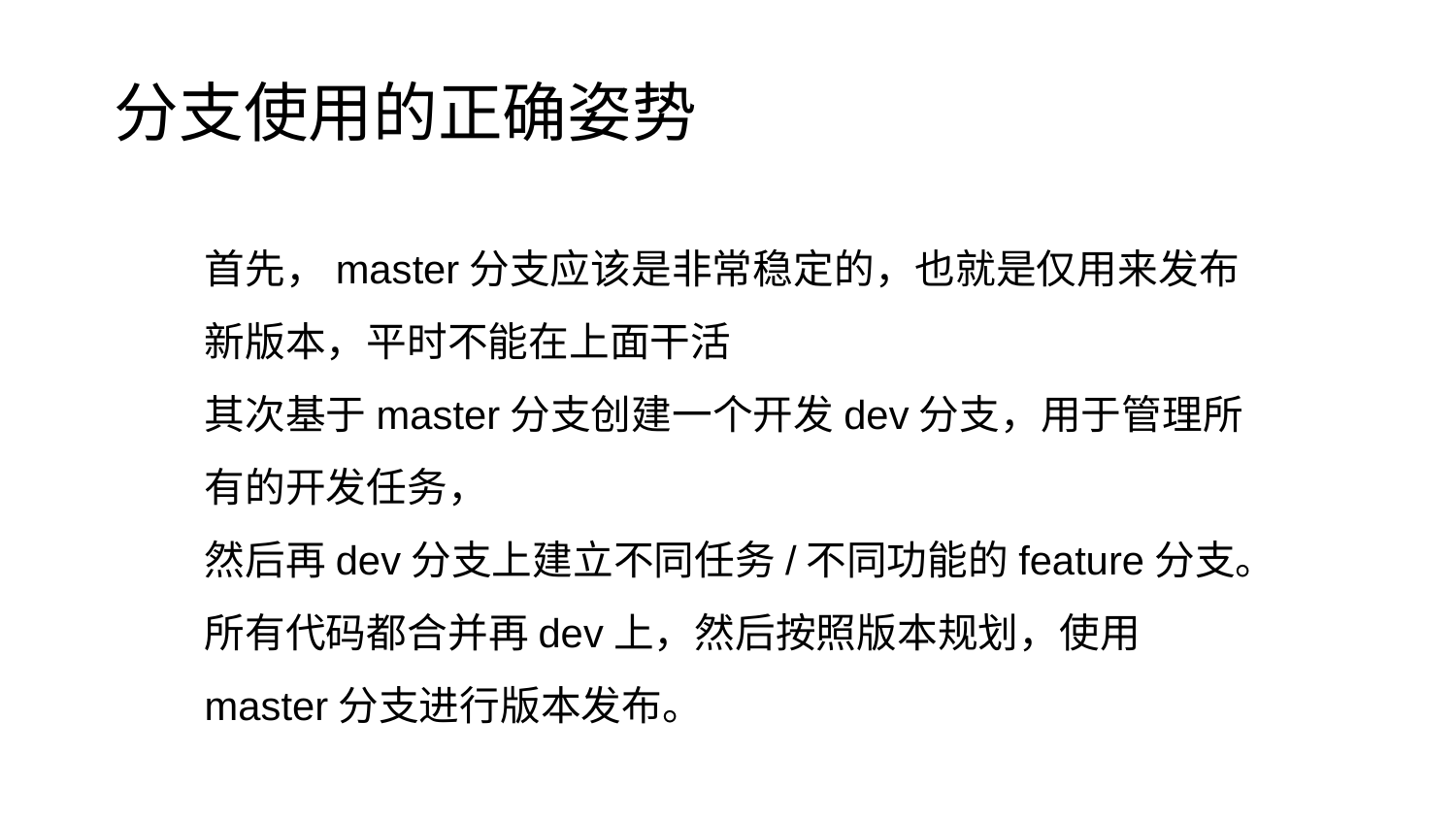

分支使用的正确姿势
首先，master分支应该是非常稳定的，也就是仅用来发布新版本，平时不能在上面干活
其次基于master分支创建一个开发dev分支，用于管理所有的开发任务，
然后再dev分支上建立不同任务/不同功能的feature分支。
所有代码都合并再dev上，然后按照版本规划，使用master分支进行版本发布。